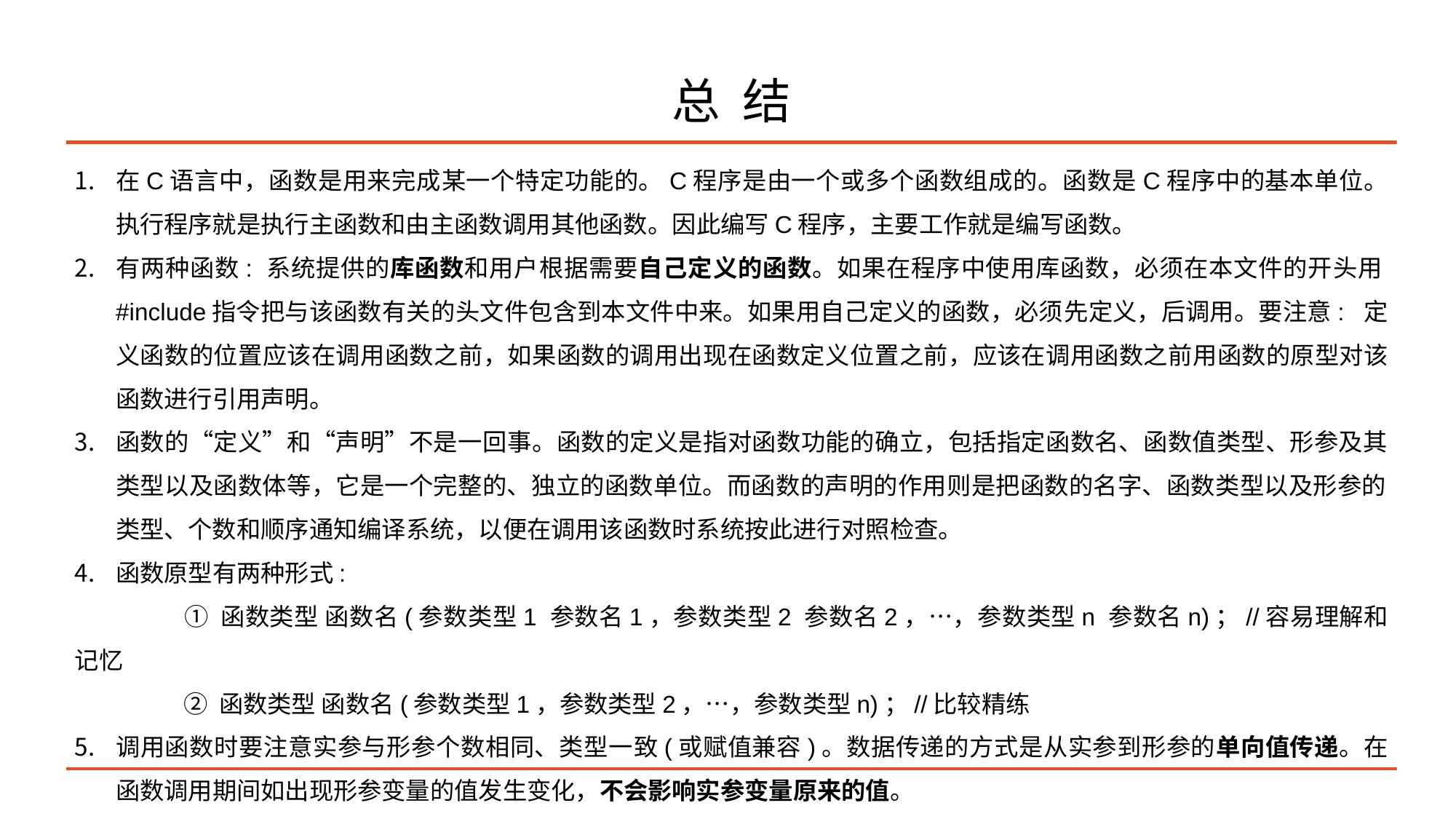

# 总  结
在C语言中，函数是用来完成某一个特定功能的。C程序是由一个或多个函数组成的。函数是C程序中的基本单位。执行程序就是执行主函数和由主函数调用其他函数。因此编写C程序，主要工作就是编写函数。
有两种函数: 系统提供的库函数和用户根据需要自己定义的函数。如果在程序中使用库函数，必须在本文件的开头用#include指令把与该函数有关的头文件包含到本文件中来。如果用自己定义的函数，必须先定义，后调用。要注意:  定义函数的位置应该在调用函数之前，如果函数的调用出现在函数定义位置之前，应该在调用函数之前用函数的原型对该函数进行引用声明。
函数的“定义”和“声明”不是一回事。函数的定义是指对函数功能的确立，包括指定函数名、函数值类型、形参及其类型以及函数体等，它是一个完整的、独立的函数单位。而函数的声明的作用则是把函数的名字、函数类型以及形参的类型、个数和顺序通知编译系统，以便在调用该函数时系统按此进行对照检查。
函数原型有两种形式:
	① 函数类型 函数名(参数类型1 参数名1，参数类型2 参数名2，…，参数类型n 参数名n)；//容易理解和记忆
	② 函数类型 函数名(参数类型1，参数类型2，…，参数类型n)；//比较精练
调用函数时要注意实参与形参个数相同、类型一致(或赋值兼容)。数据传递的方式是从实参到形参的单向值传递。在函数调用期间如出现形参变量的值发生变化，不会影响实参变量原来的值。